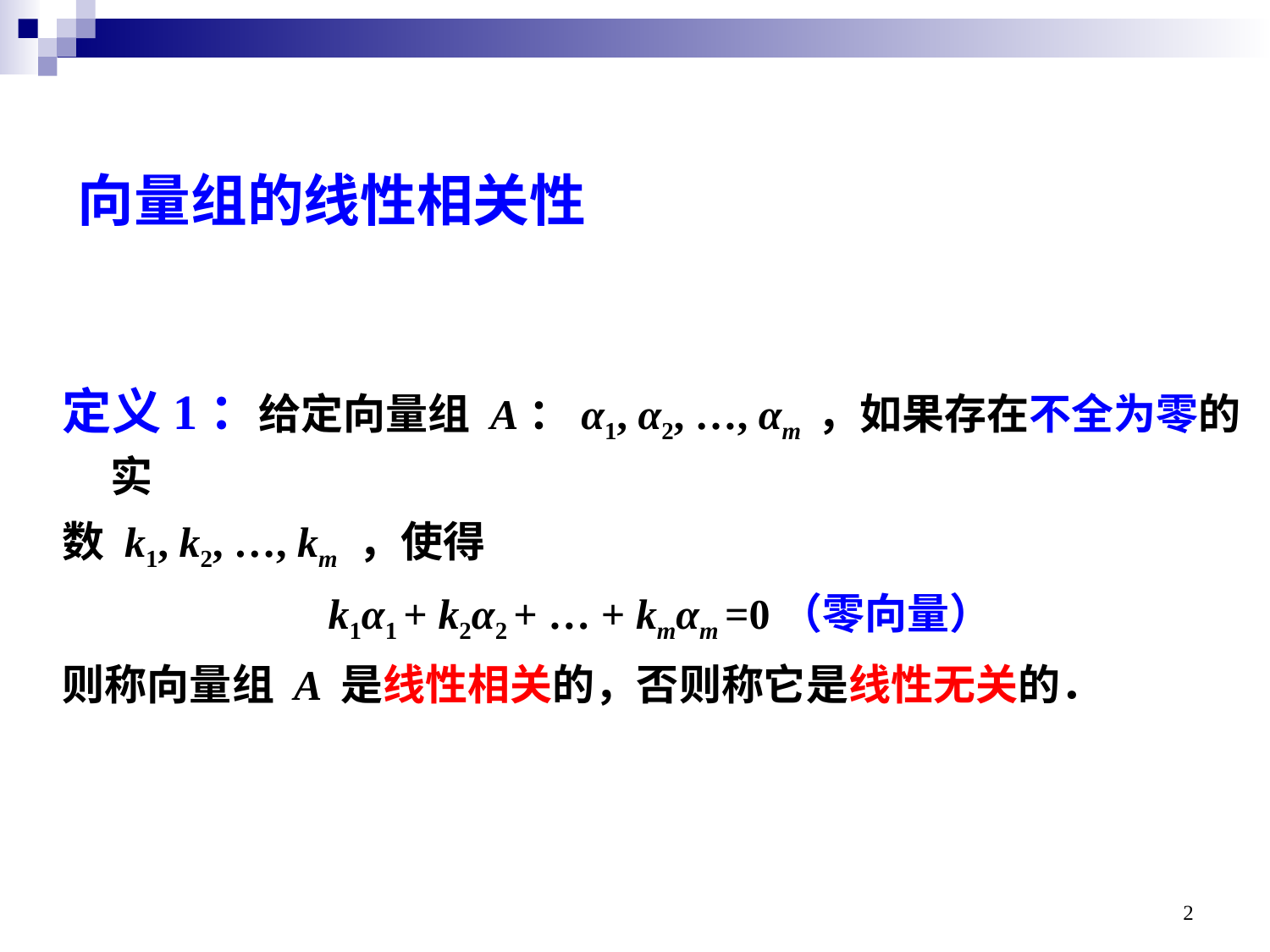

# 向量组的线性相关性
定义1：给定向量组 A：α1, α2, …, αm ，如果存在不全为零的实
数 k1, k2, …, km ，使得
k1α1 + k2α2 + … + kmαm =0（零向量）
则称向量组 A 是线性相关的，否则称它是线性无关的．
2